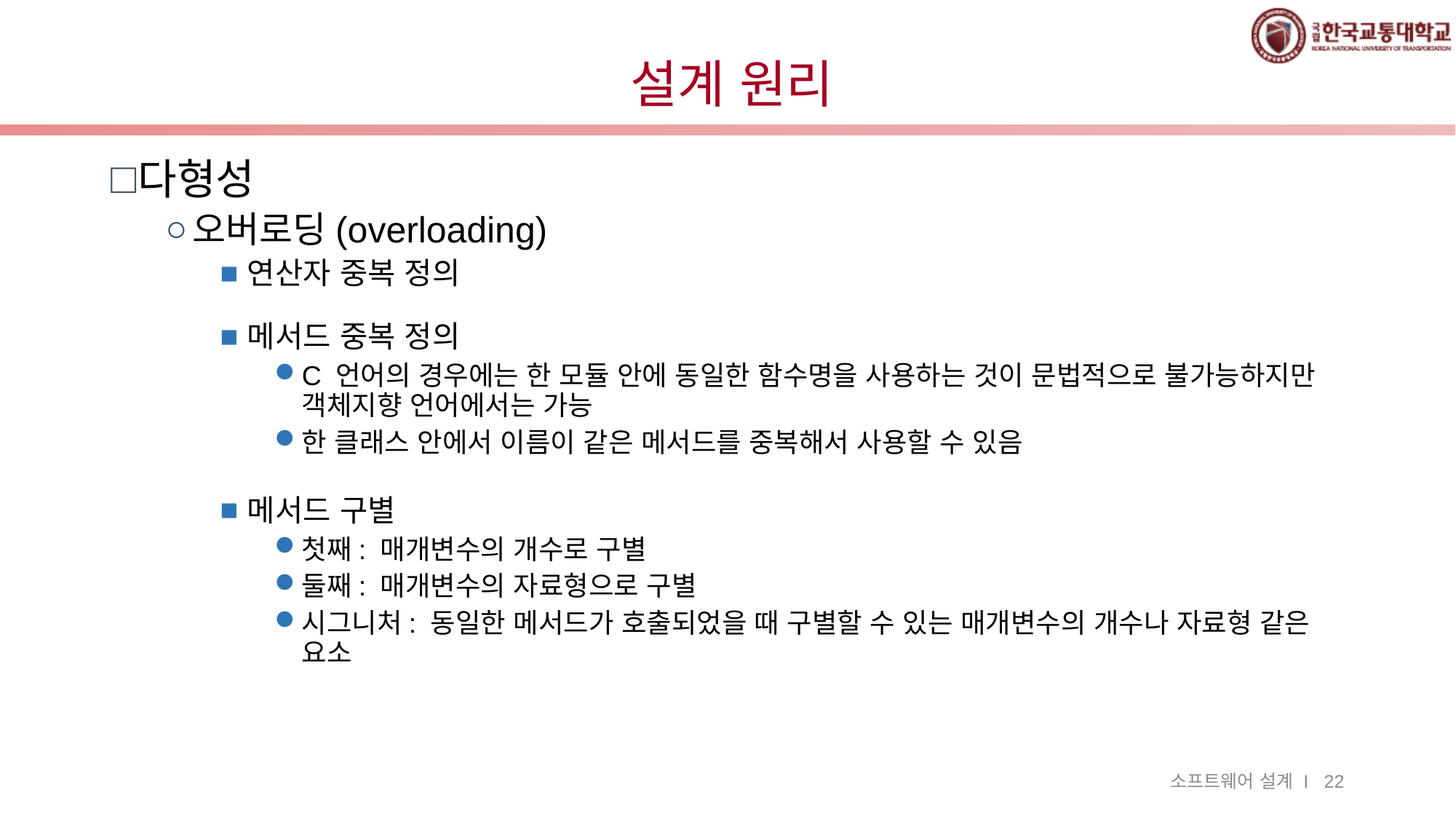

# 설계 원리
다형성
오버로딩(overloading)
연산자 중복 정의

메서드 중복 정의
C 언어의 경우에는 한 모듈 안에 동일한 함수명을 사용하는 것이 문법적으로 불가능하지만 객체지향 언어에서는 가능
한 클래스 안에서 이름이 같은 메서드를 중복해서 사용할 수 있음

메서드 구별
첫째: 매개변수의 개수로 구별
둘째: 매개변수의 자료형으로 구별
시그니처: 동일한 메서드가 호출되었을 때 구별할 수 있는 매개변수의 개수나 자료형 같은 요소
소프트웨어 설계 I   22